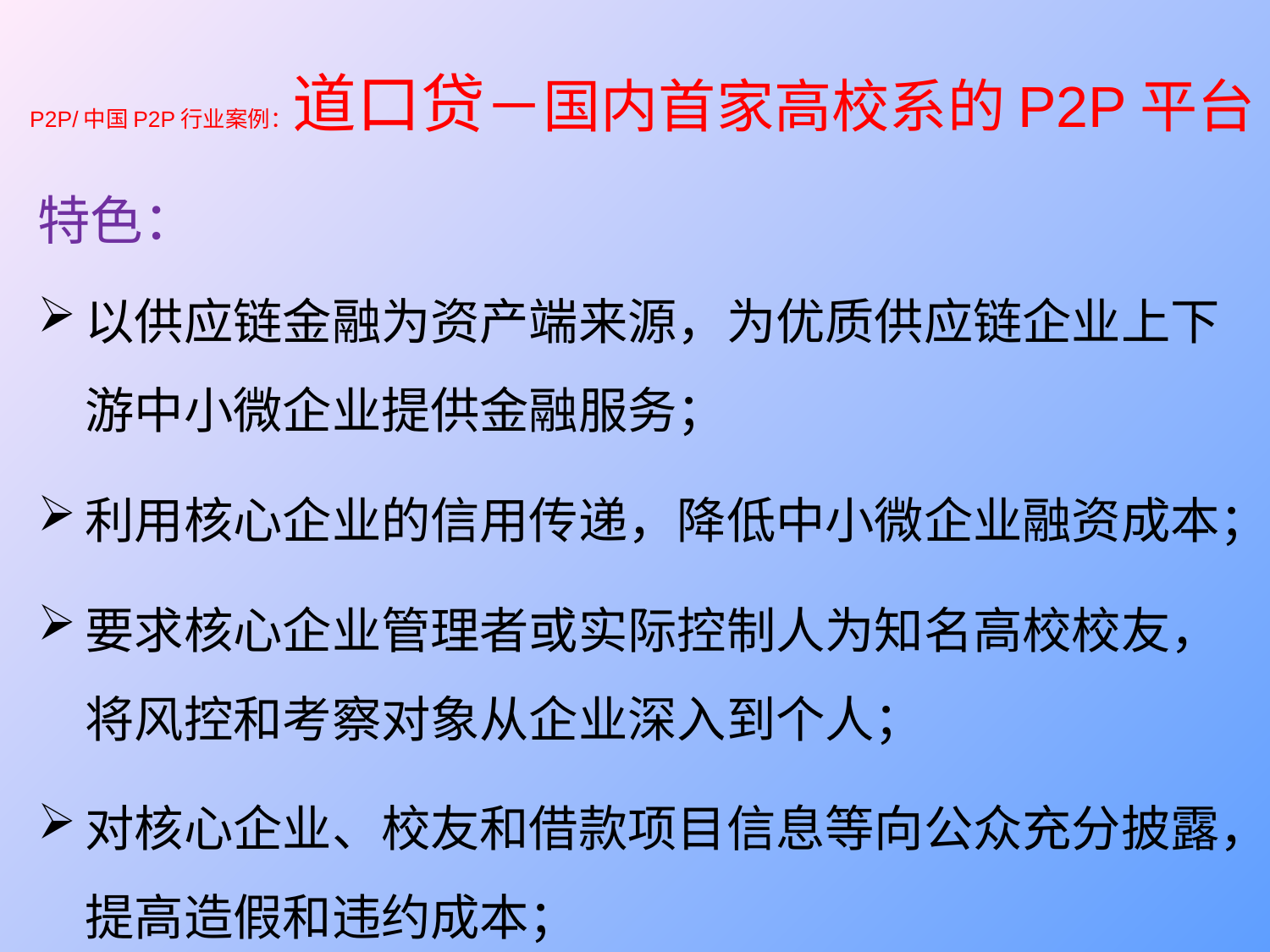

# P2P/中国P2P行业案例：道口贷－国内首家高校系的P2P平台
特色：
以供应链金融为资产端来源，为优质供应链企业上下游中小微企业提供金融服务；
利用核心企业的信用传递，降低中小微企业融资成本；
要求核心企业管理者或实际控制人为知名高校校友，将风控和考察对象从企业深入到个人；
对核心企业、校友和借款项目信息等向公众充分披露，提高造假和违约成本；